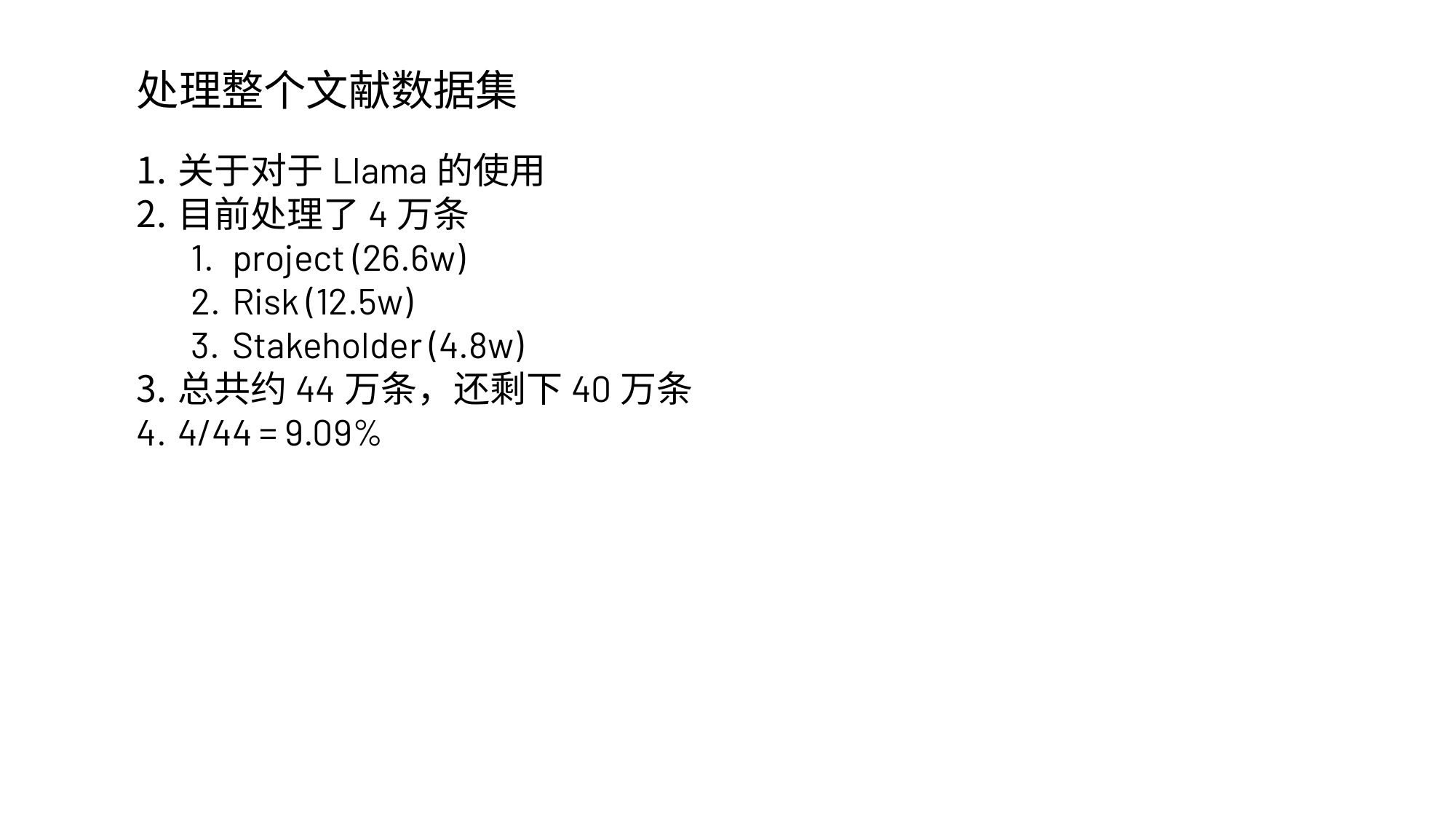

处理整个文献数据集

关于对于Llama的使用
目前处理了4万条
project (26.6w)
Risk (12.5w)
Stakeholder (4.8w)
总共约44万条，还剩下40万条
4/44 = 9.09%